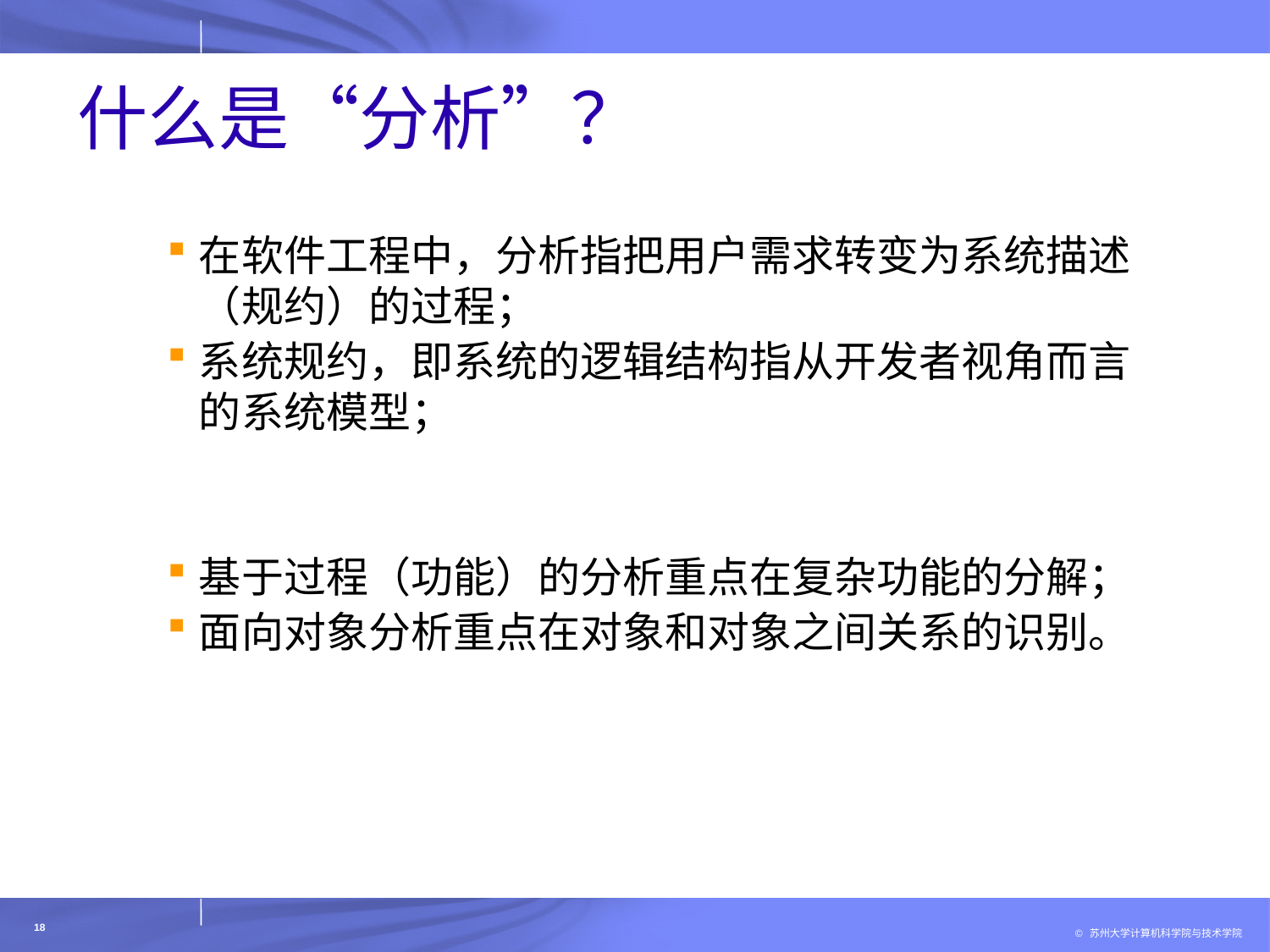

# 什么是“分析”？
在软件工程中，分析指把用户需求转变为系统描述（规约）的过程；
系统规约，即系统的逻辑结构指从开发者视角而言的系统模型；

基于过程（功能）的分析重点在复杂功能的分解；
面向对象分析重点在对象和对象之间关系的识别。
18